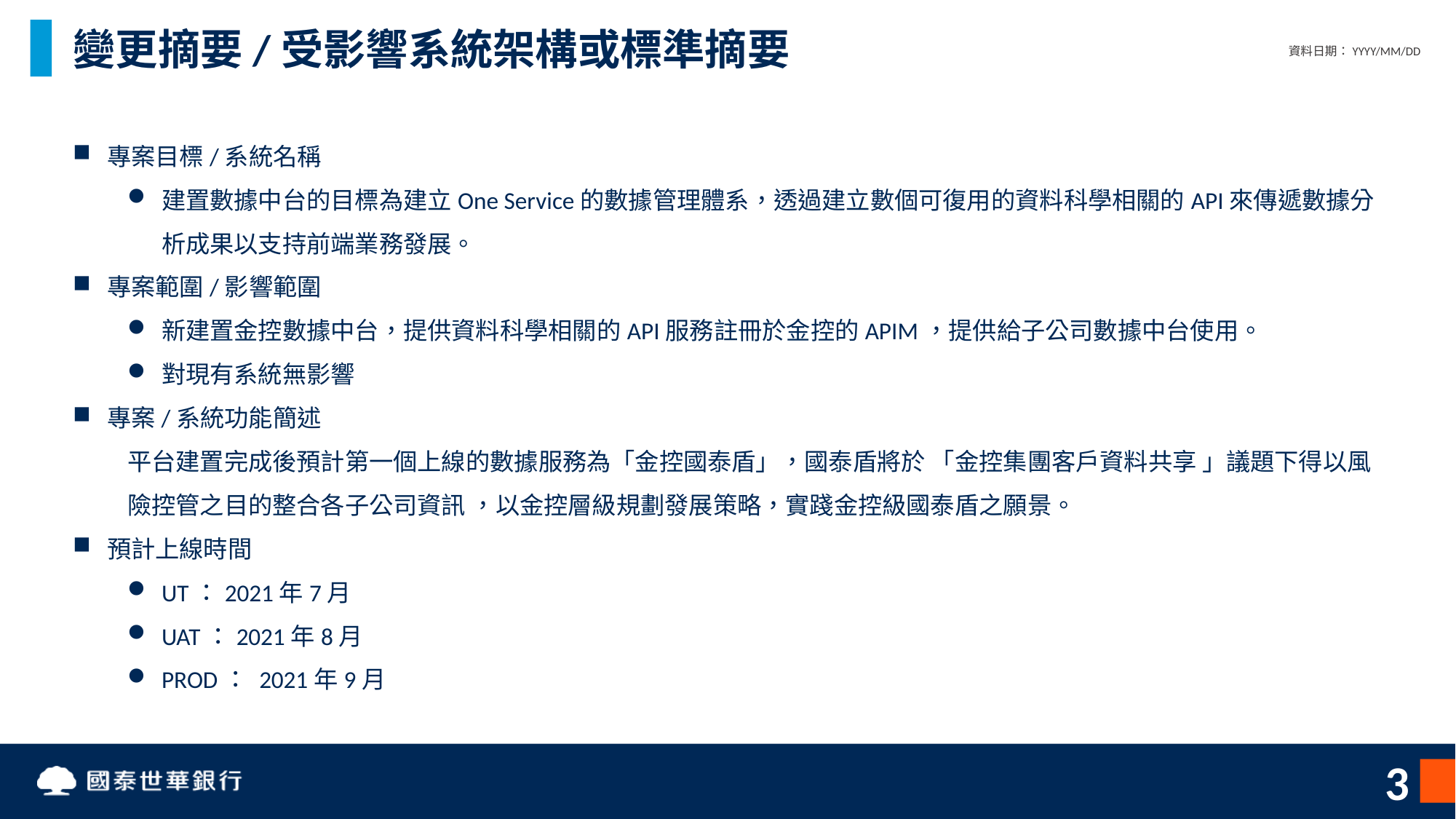

# 變更摘要/受影響系統架構或標準摘要
資料日期：YYYY/MM/DD
專案目標/系統名稱
建置數據中台的目標為建立One Service的數據管理體系，透過建立數個可復用的資料科學相關的API來傳遞數據分析成果以支持前端業務發展。
專案範圍/影響範圍
新建置金控數據中台，提供資料科學相關的API服務註冊於金控的APIM，提供給子公司數據中台使用。
對現有系統無影響
專案/系統功能簡述
平台建置完成後預計第一個上線的數據服務為「金控國泰盾」，國泰盾將於 「金控集團客戶資料共享 」議題下得以風險控管之目的整合各子公司資訊 ，以金控層級規劃發展策略，實踐金控級國泰盾之願景。
預計上線時間
UT：2021年7月
UAT：2021年8月
PROD： 2021年9月
3